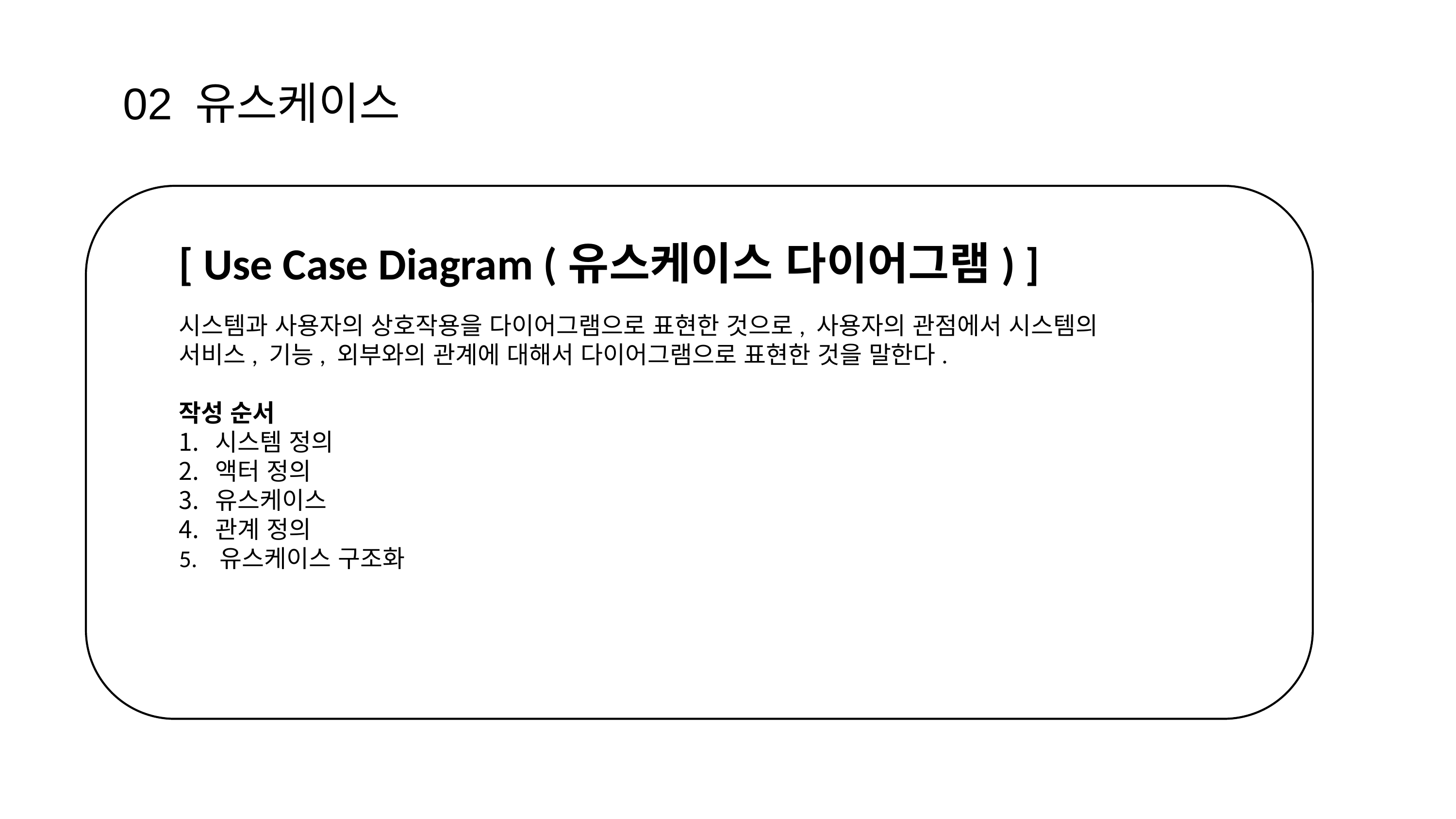

02 유스케이스

[ Use Case Diagram (유스케이스 다이어그램) ]

시스템과 사용자의 상호작용을 다이어그램으로 표현한 것으로, 사용자의 관점에서 시스템의 서비스, 기능, 외부와의 관계에 대해서 다이어그램으로 표현한 것을 말한다.

작성 순서
시스템 정의
액터 정의
유스케이스
관계 정의
5.   유스케이스 구조화